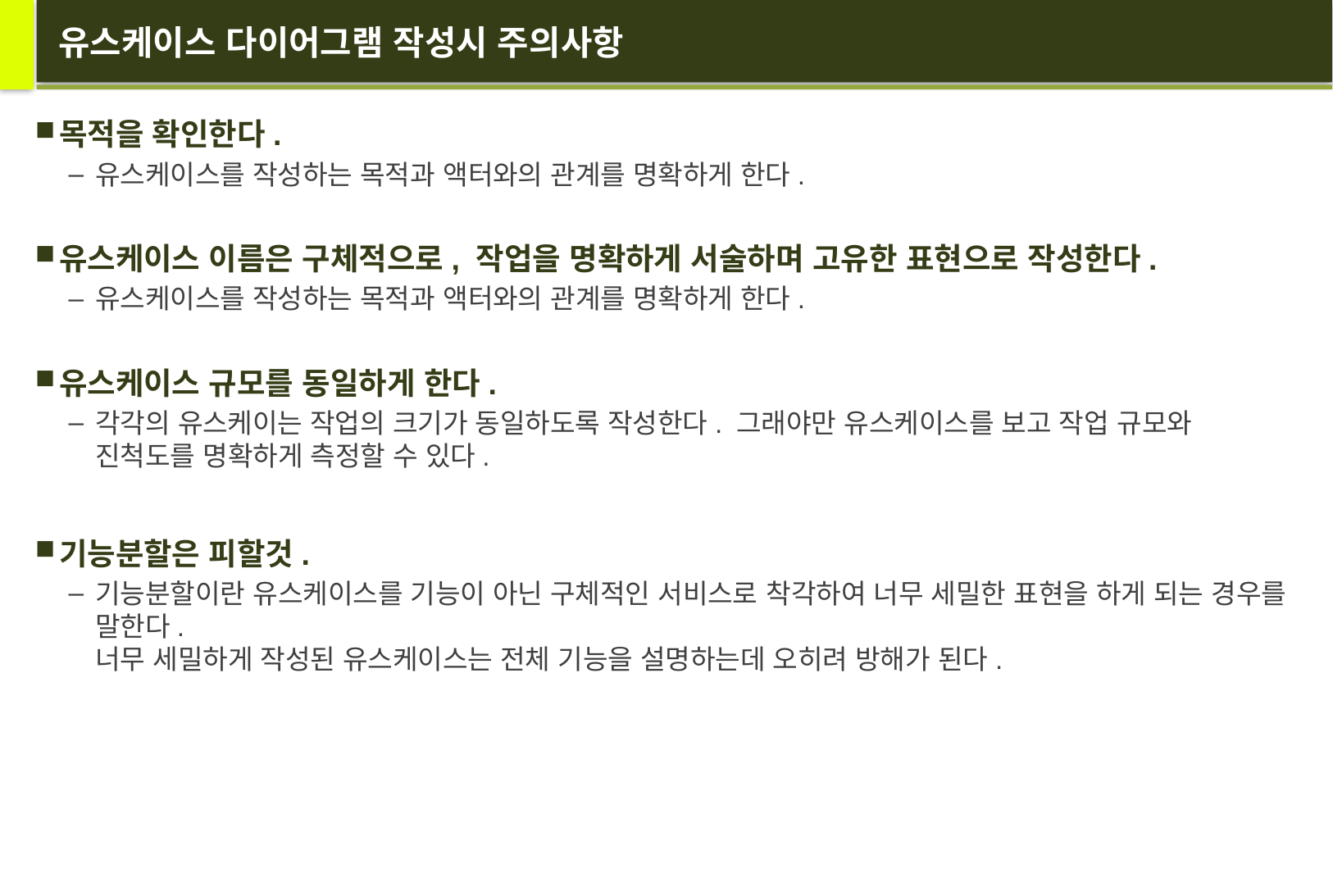

# 유스케이스 다이어그램 작성시 주의사항
목적을 확인한다.
유스케이스를 작성하는 목적과 액터와의 관계를 명확하게 한다.

유스케이스 이름은 구체적으로, 작업을 명확하게 서술하며 고유한 표현으로 작성한다.
유스케이스를 작성하는 목적과 액터와의 관계를 명확하게 한다.

유스케이스 규모를 동일하게 한다.
각각의 유스케이는 작업의 크기가 동일하도록 작성한다. 그래야만 유스케이스를 보고 작업 규모와 진척도를 명확하게 측정할 수 있다.

기능분할은 피할것.
기능분할이란 유스케이스를 기능이 아닌 구체적인 서비스로 착각하여 너무 세밀한 표현을 하게 되는 경우를 말한다.
너무 세밀하게 작성된 유스케이스는 전체 기능을 설명하는데 오히려 방해가 된다.